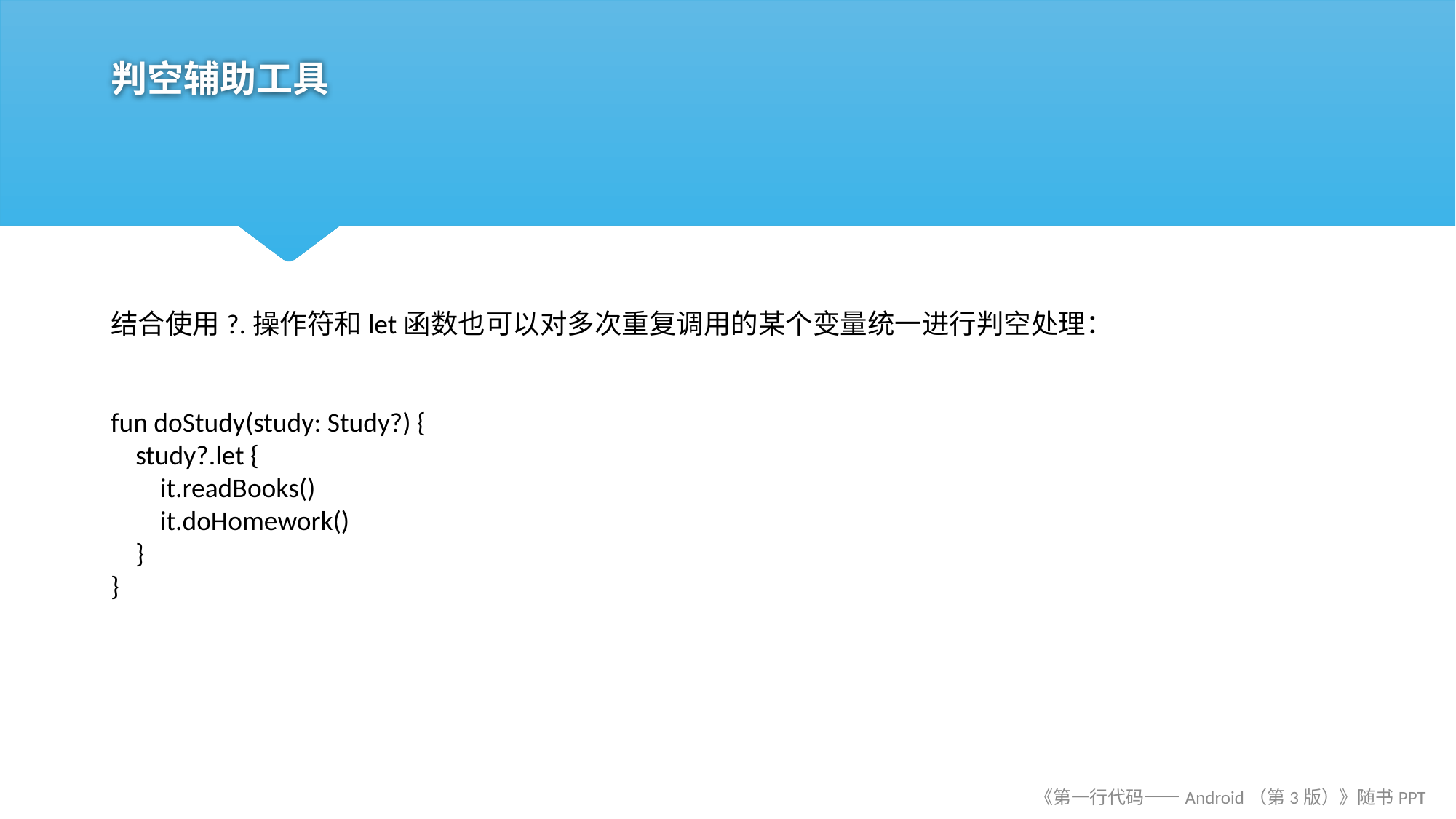

# 判空辅助工具
结合使用?.操作符和let函数也可以对多次重复调用的某个变量统一进行判空处理：

fun doStudy(study: Study?) {
    study?.let {
        it.readBooks()
        it.doHomework()
    }
}